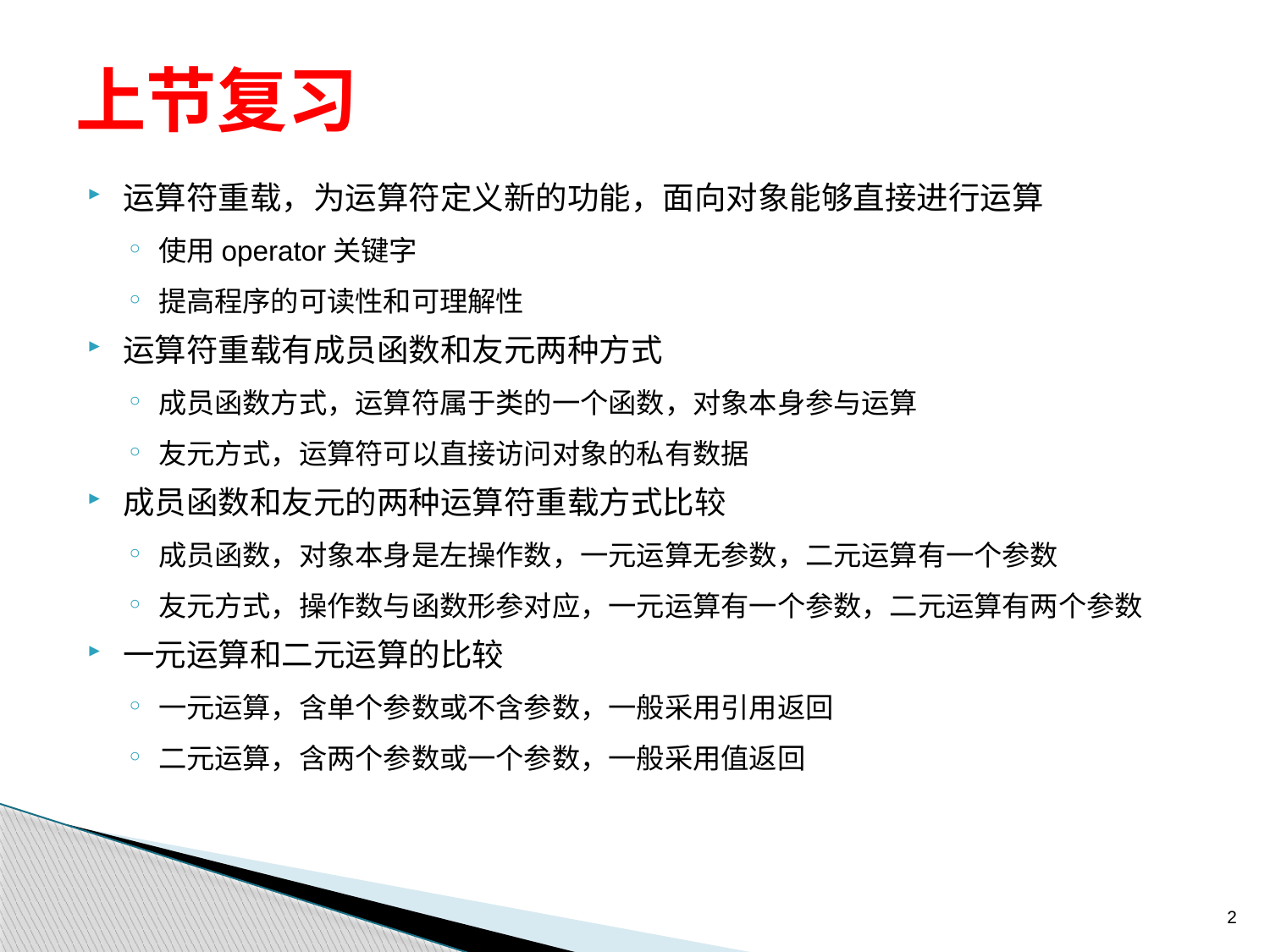

# 上节复习
运算符重载，为运算符定义新的功能，面向对象能够直接进行运算
使用operator关键字
提高程序的可读性和可理解性
运算符重载有成员函数和友元两种方式
成员函数方式，运算符属于类的一个函数，对象本身参与运算
友元方式，运算符可以直接访问对象的私有数据
成员函数和友元的两种运算符重载方式比较
成员函数，对象本身是左操作数，一元运算无参数，二元运算有一个参数
友元方式，操作数与函数形参对应，一元运算有一个参数，二元运算有两个参数
一元运算和二元运算的比较
一元运算，含单个参数或不含参数，一般采用引用返回
二元运算，含两个参数或一个参数，一般采用值返回
2